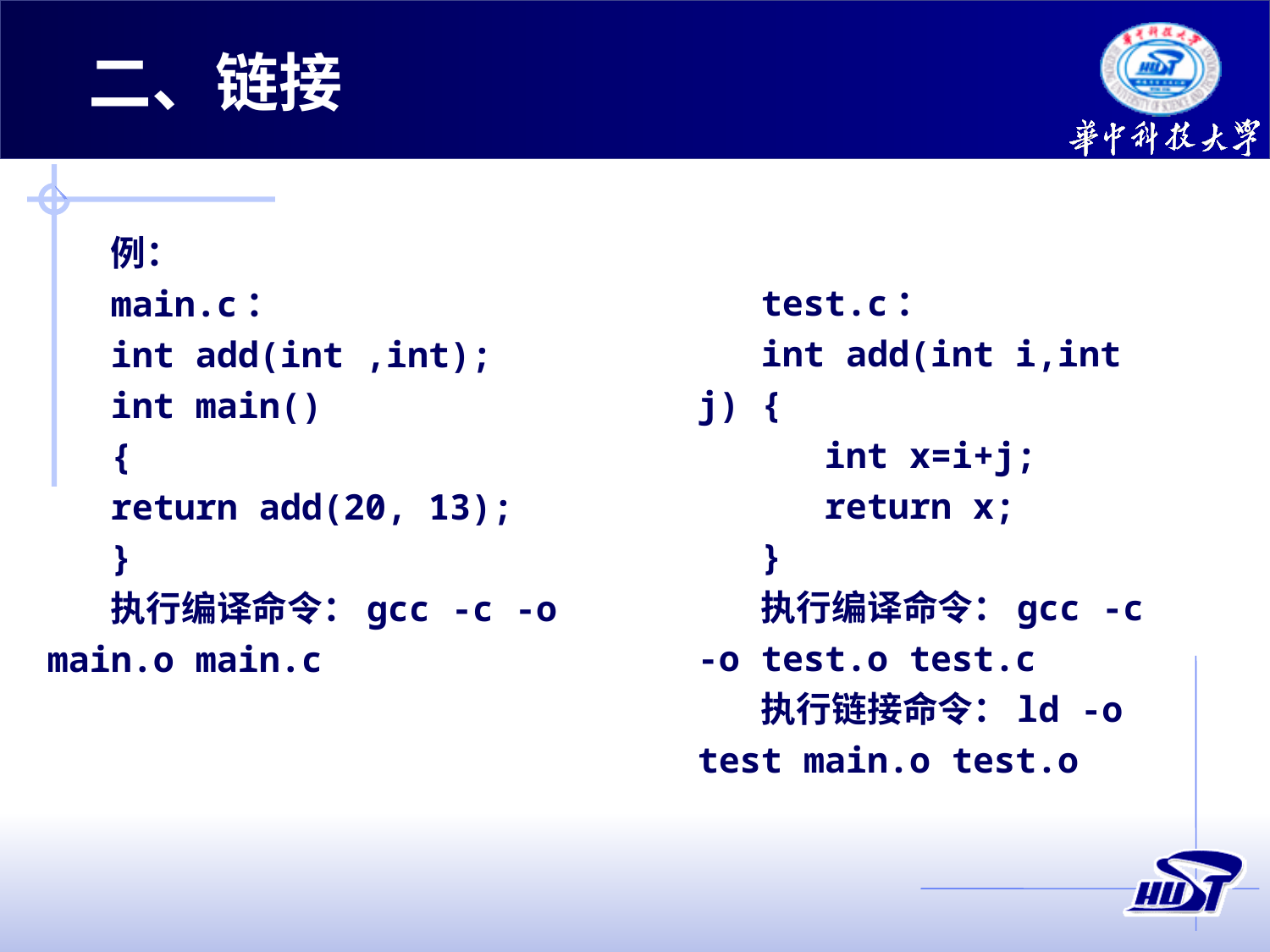

二、链接
例：
main.c：
int add(int ,int);
int main()
{
return add(20, 13);
}
执行编译命令：gcc -c -o main.o main.c
test.c：
int add(int i,int j) {
   int x=i+j;
   return x;
}
执行编译命令：gcc -c -o test.o test.c
执行链接命令：ld -o test main.o test.o